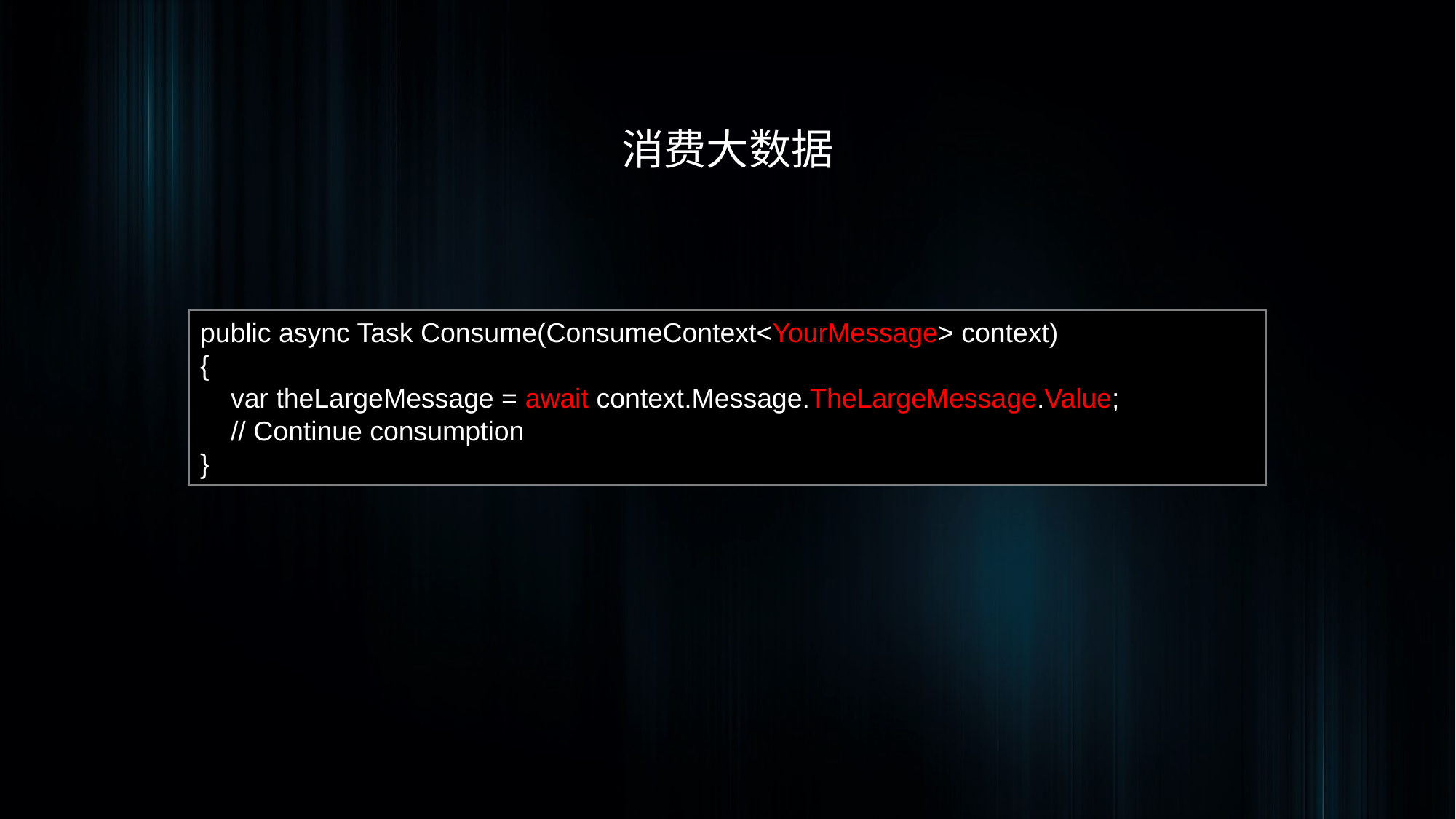

消费大数据
public async Task Consume(ConsumeContext<YourMessage> context)
{
    var theLargeMessage = await context.Message.TheLargeMessage.Value;
    // Continue consumption
}